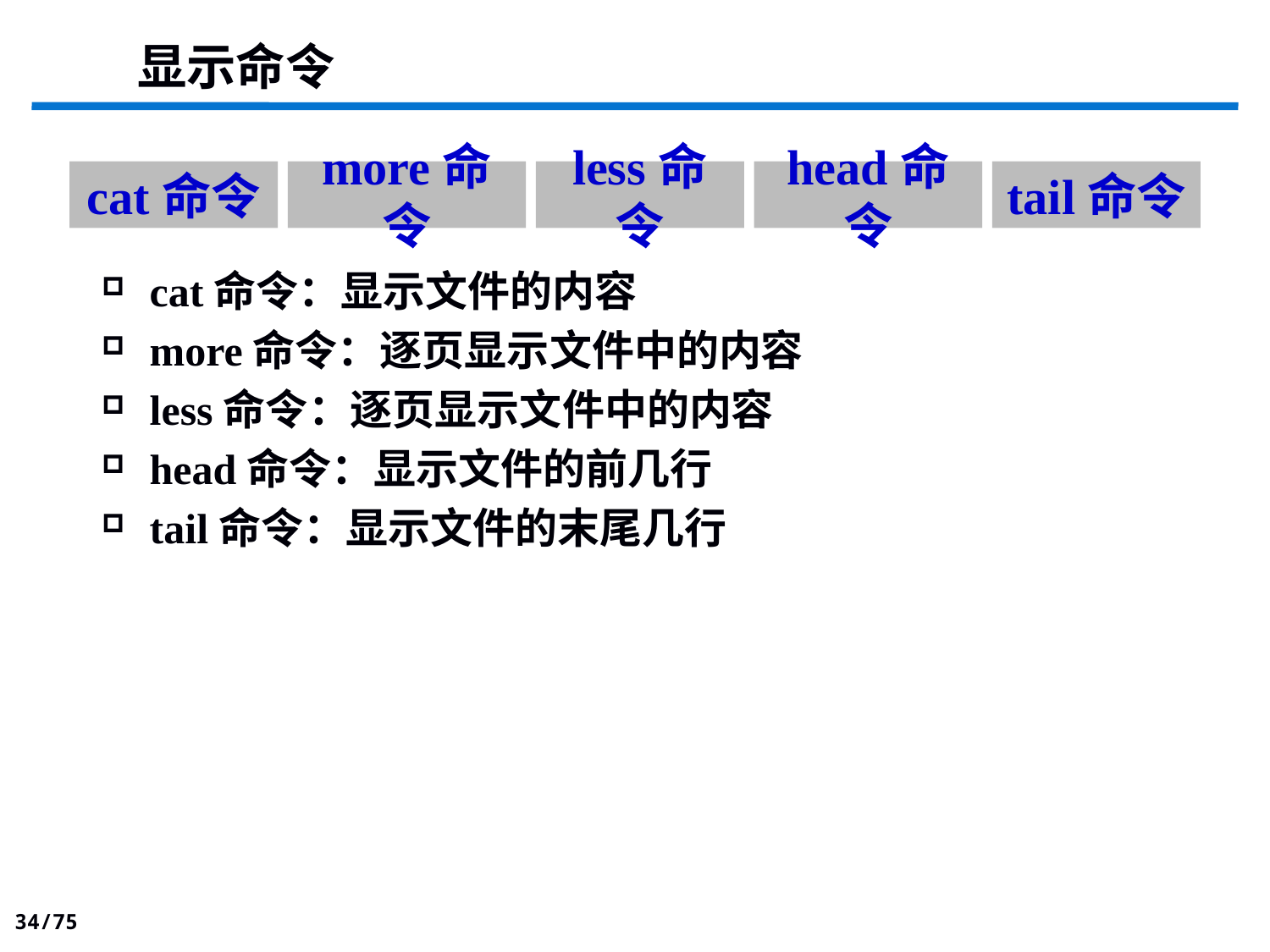

显示命令
cat命令
more命令
less命令
head命令
tail命令
cat命令：显示文件的内容
more命令：逐页显示文件中的内容
less命令：逐页显示文件中的内容
head命令：显示文件的前几行
tail命令：显示文件的末尾几行